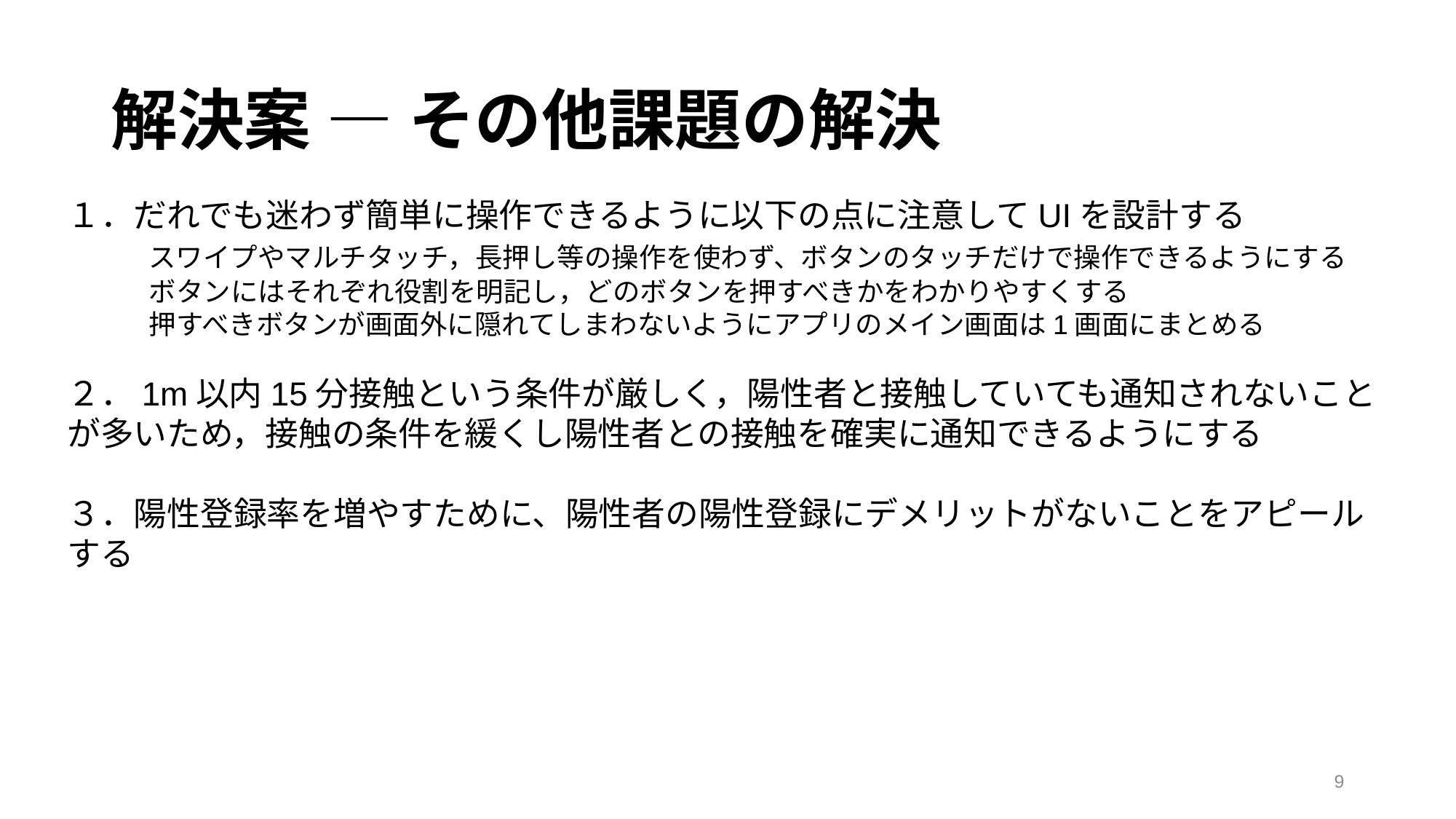

# 解決案 ― その他課題の解決
１．だれでも迷わず簡単に操作できるように以下の点に注意してUIを設計する
　　  スワイプやマルチタッチ，長押し等の操作を使わず、ボタンのタッチだけで操作できるようにする
　　　ボタンにはそれぞれ役割を明記し，どのボタンを押すべきかをわかりやすくする
　　　押すべきボタンが画面外に隠れてしまわないようにアプリのメイン画面は1画面にまとめる

２．1m以内15分接触という条件が厳しく，陽性者と接触していても通知されないことが多いため，接触の条件を緩くし陽性者との接触を確実に通知できるようにする

３．陽性登録率を増やすために、陽性者の陽性登録にデメリットがないことをアピールする

9